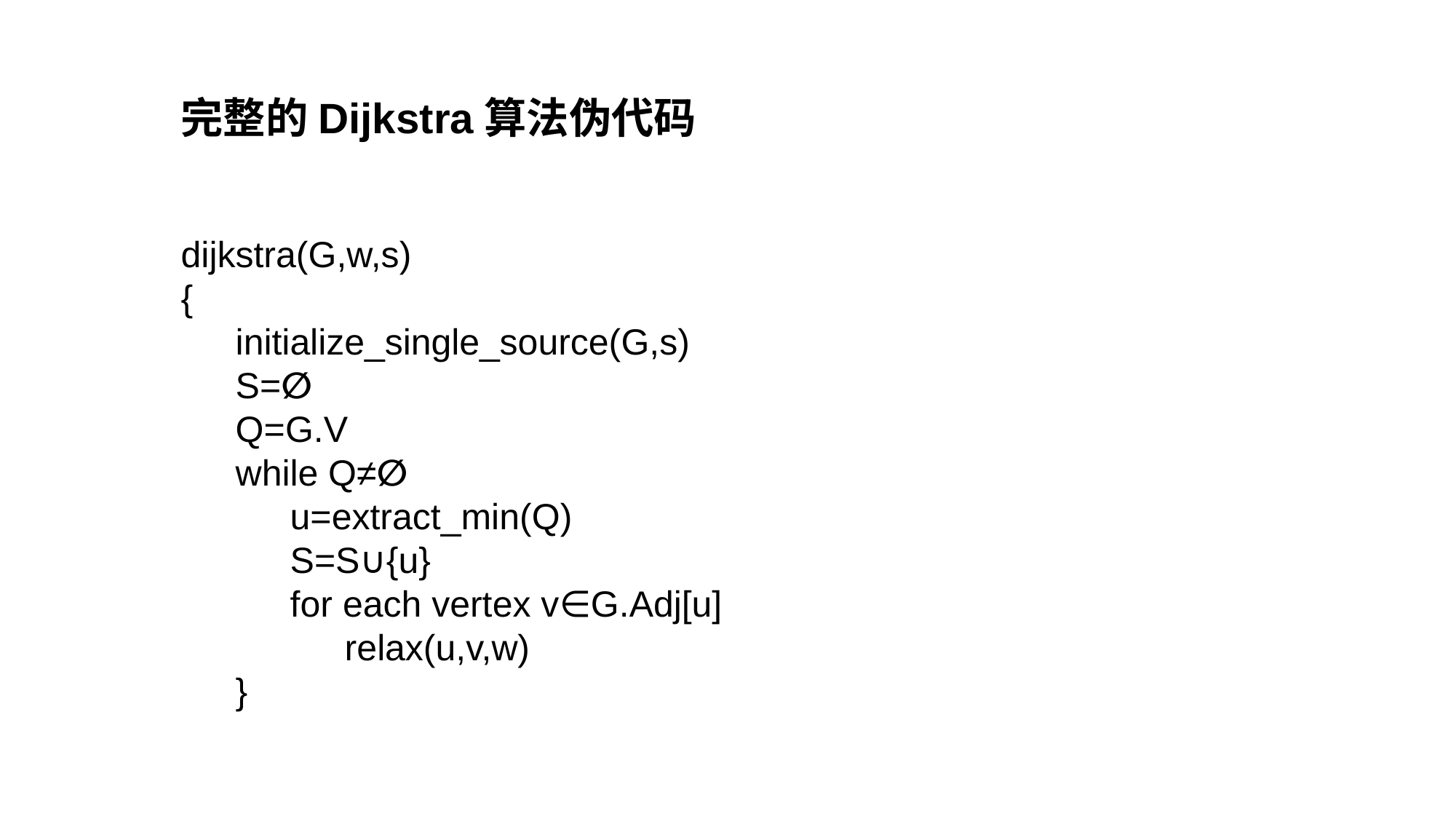

完整的Dijkstra算法伪代码

dijkstra(G,w,s)
{
initialize_single_source(G,s)
S=∅
Q=G.V
while Q≠∅
u=extract_min(Q)
S=S∪{u}
for each vertex v∈G.Adj[u]
relax(u,v,w)
}